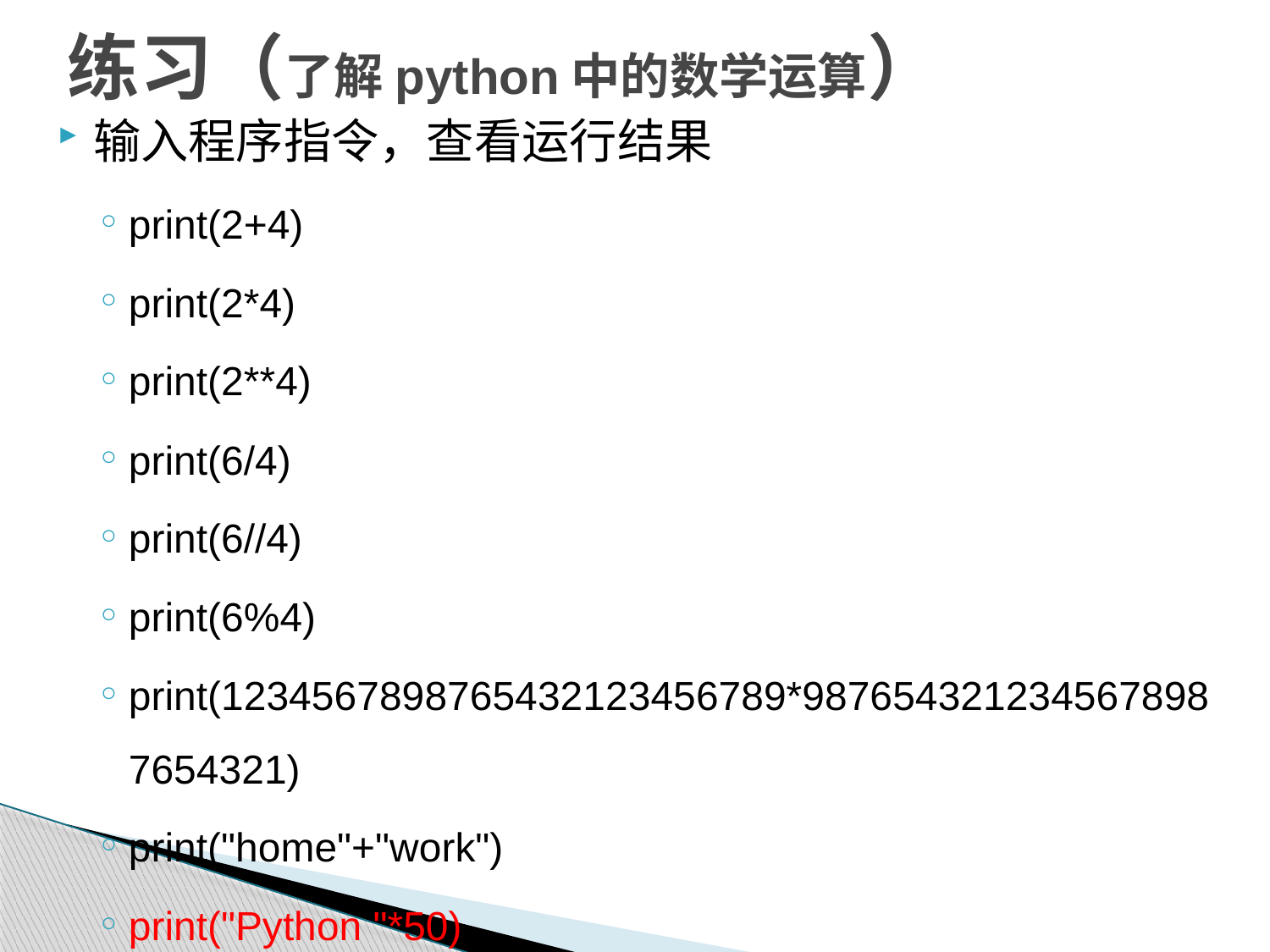

# 练习（了解python中的数学运算）
输入程序指令，查看运行结果
print(2+4)
print(2*4)
print(2**4)
print(6/4)
print(6//4)
print(6%4)
print(1234567898765432123456789*9876543212345678987654321)
print("home"+"work")
print("Python "*50)